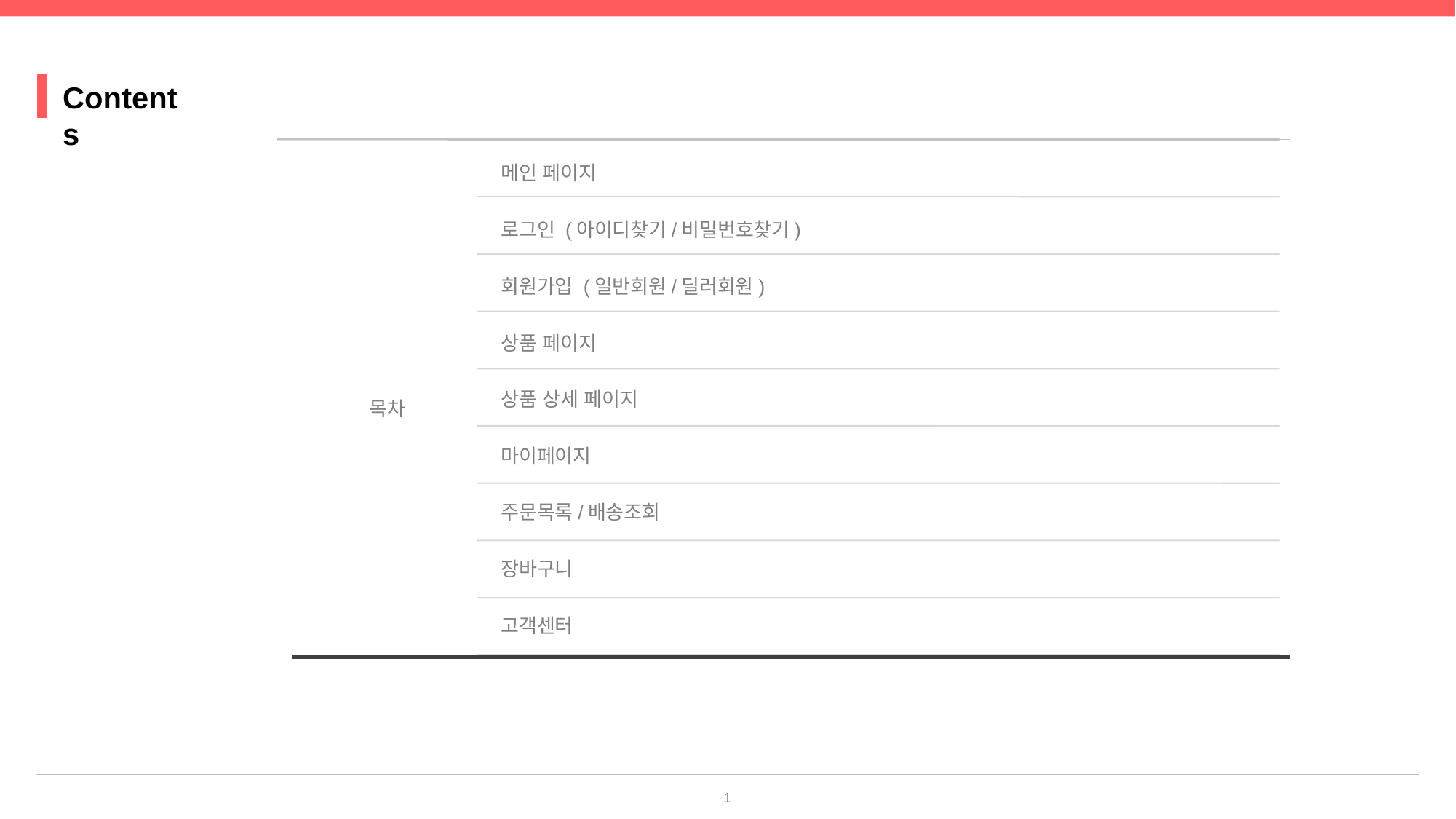

Contents

메인 페이지
로그인 (아이디찾기/비밀번호찾기)
회원가입 (일반회원/딜러회원)
상품 페이지
상품 상세 페이지
목차
마이페이지
주문목록/배송조회
장바구니
고객센터
1